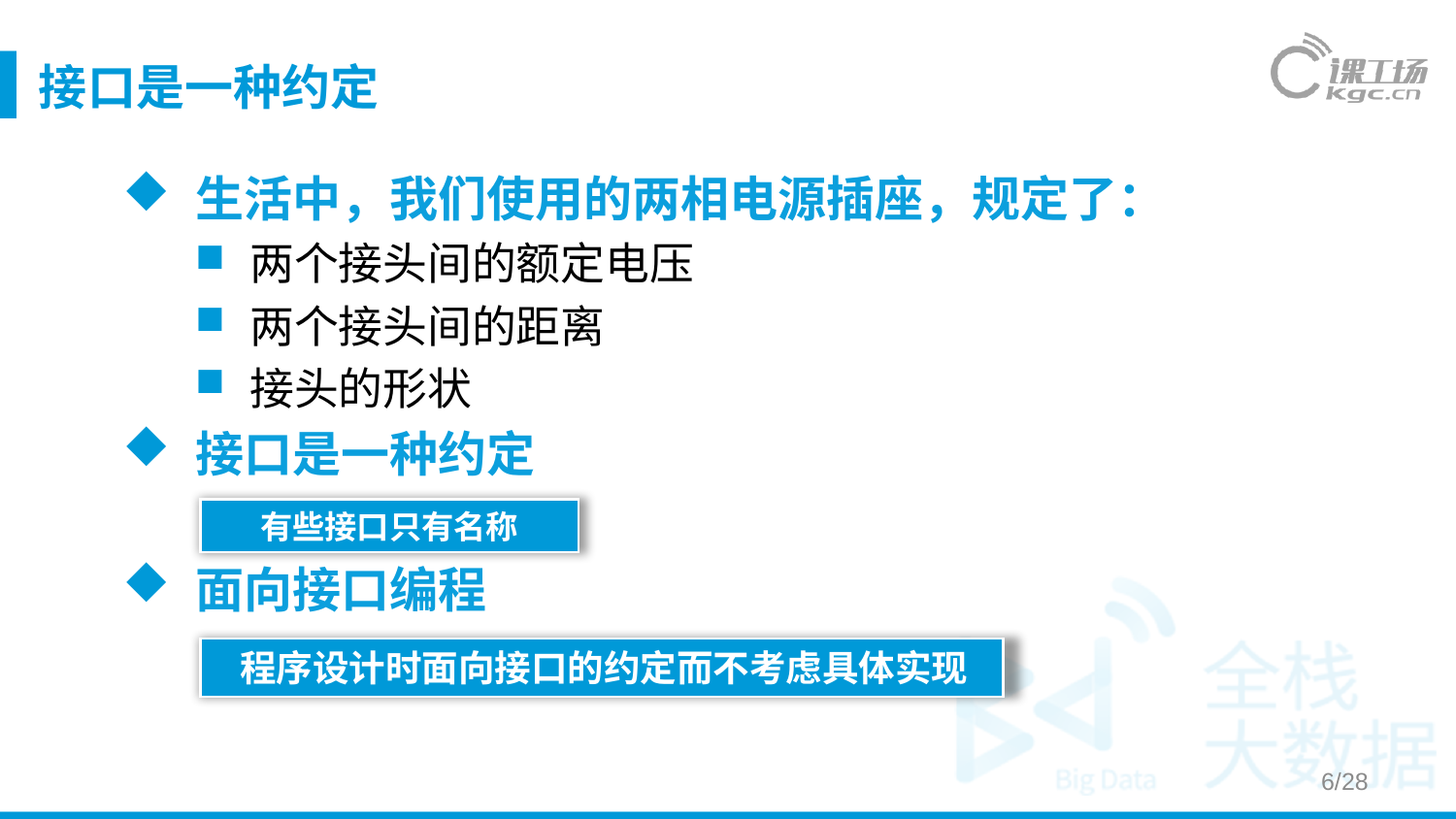

# 接口是一种约定
生活中，我们使用的两相电源插座，规定了：
两个接头间的额定电压
两个接头间的距离
接头的形状
接口是一种约定

面向接口编程

有些接口只有名称
 程序设计时面向接口的约定而不考虑具体实现
6/28